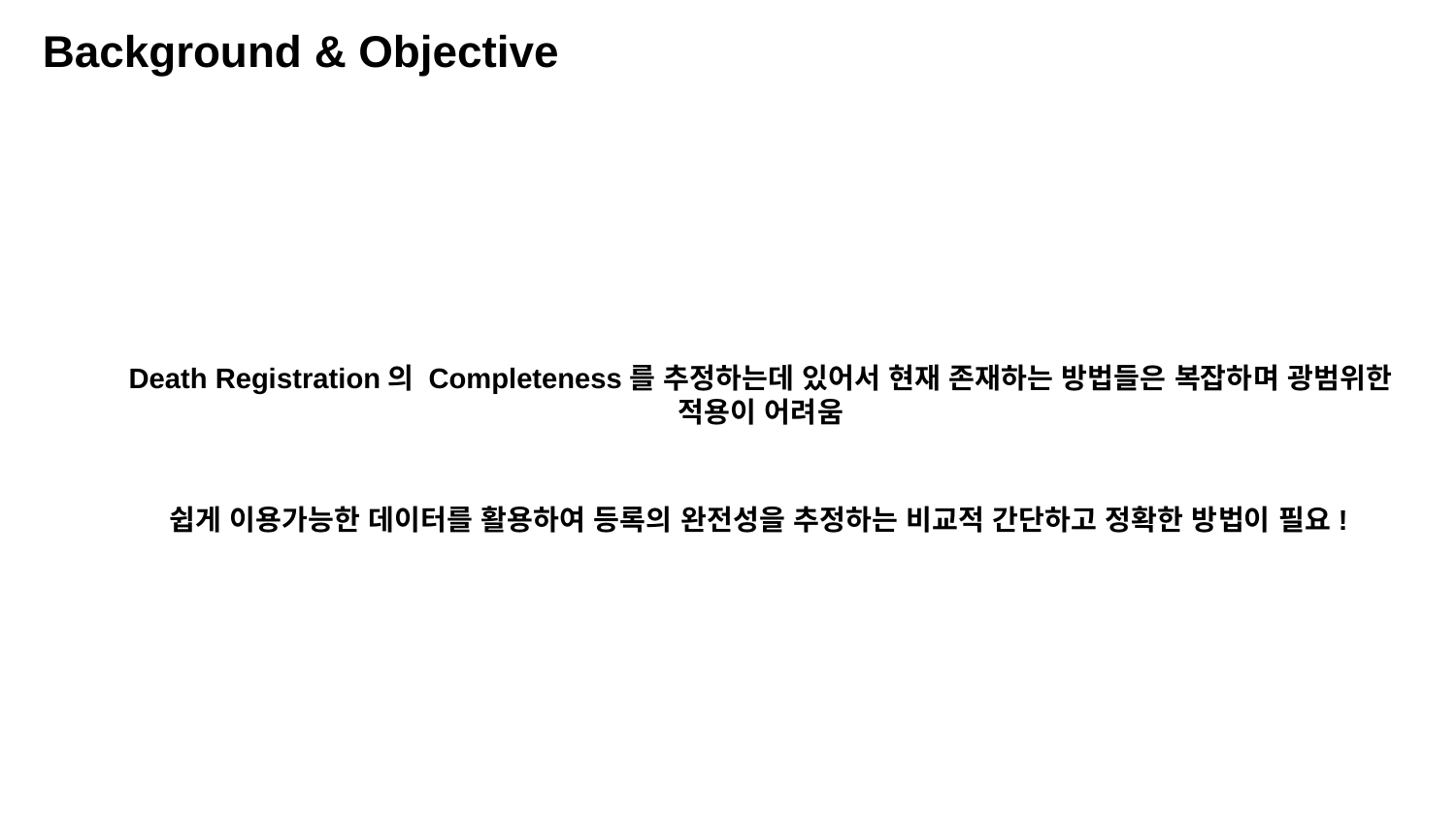

Background & Objective
Death Registration의 Completeness를 추정하는데 있어서 현재 존재하는 방법들은 복잡하며 광범위한 적용이 어려움
쉽게 이용가능한 데이터를 활용하여 등록의 완전성을 추정하는 비교적 간단하고 정확한 방법이 필요!